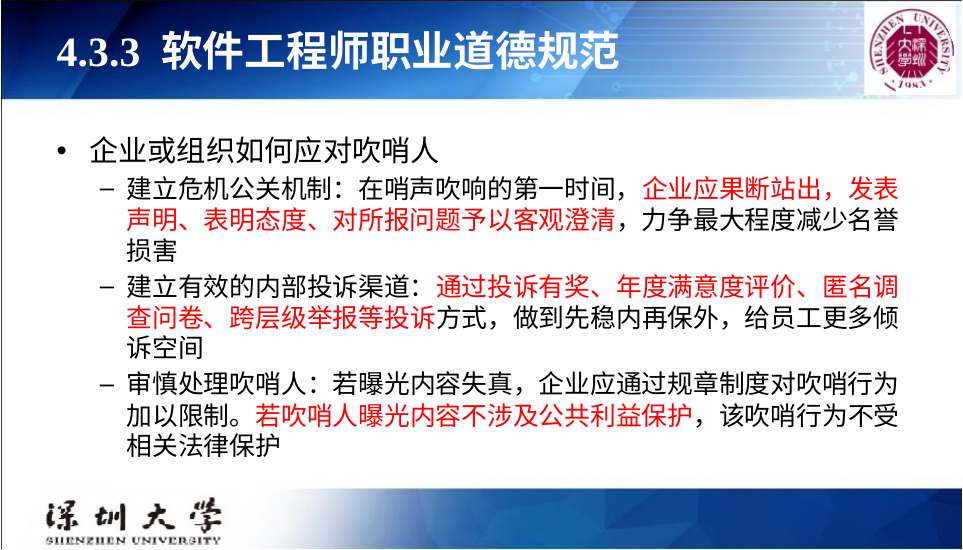

# 4.3.3 软件工程师职业道德规范
企业或组织如何应对吹哨人
建立危机公关机制：在哨声吹响的第一时间，企业应果断站出，发表声明、表明态度、对所报问题予以客观澄清，力争最大程度减少名誉损害
建立有效的内部投诉渠道：通过投诉有奖、年度满意度评价、匿名调查问卷、跨层级举报等投诉方式，做到先稳内再保外，给员工更多倾诉空间
审慎处理吹哨人：若曝光内容失真，企业应通过规章制度对吹哨行为加以限制。若吹哨人曝光内容不涉及公共利益保护，该吹哨行为不受相关法律保护

46